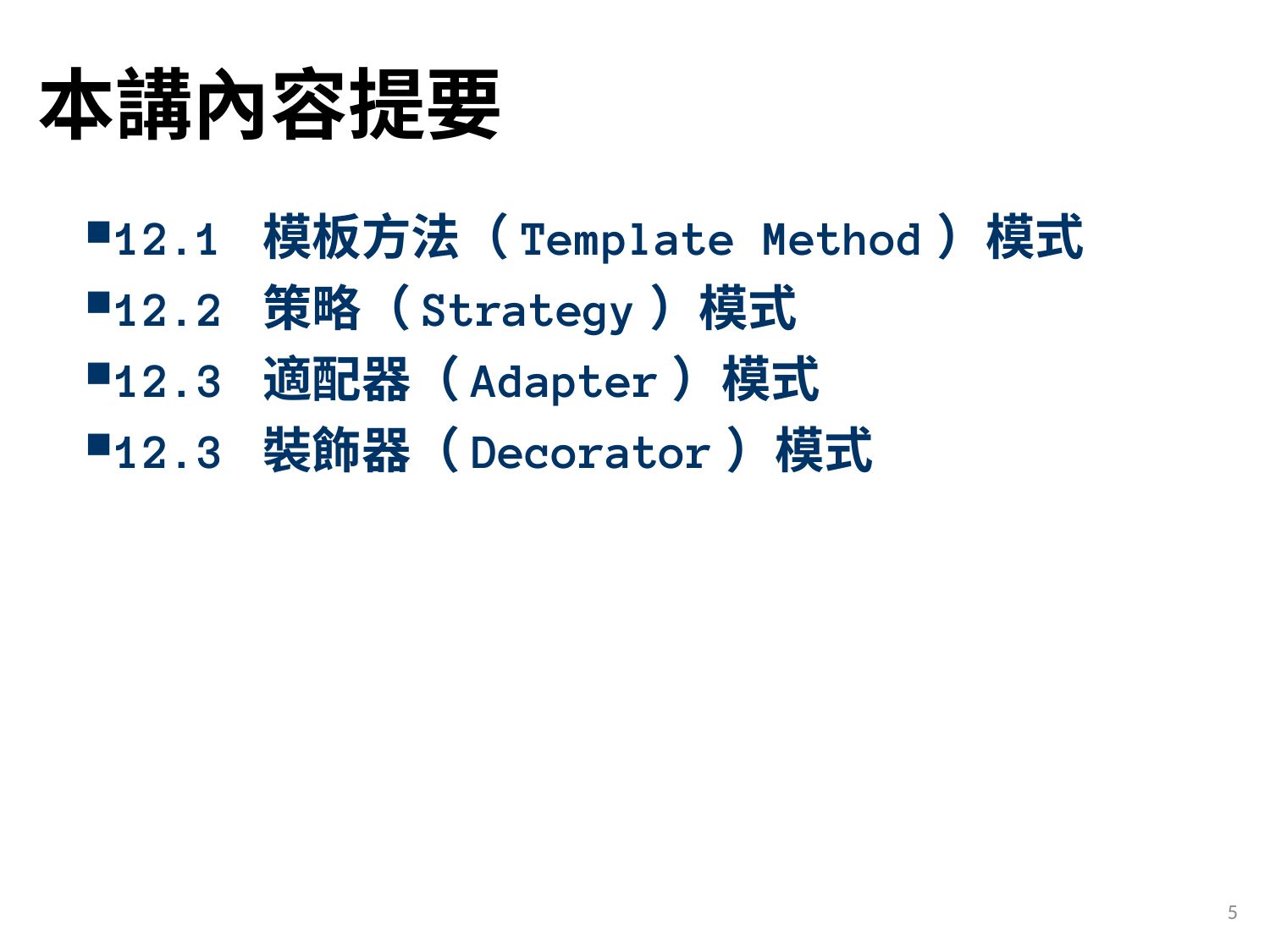

# 本講內容提要
12.1 模板方法（Template Method）模式
12.2 策略（Strategy）模式
12.3 適配器（Adapter）模式
12.3 裝飾器（Decorator）模式
5